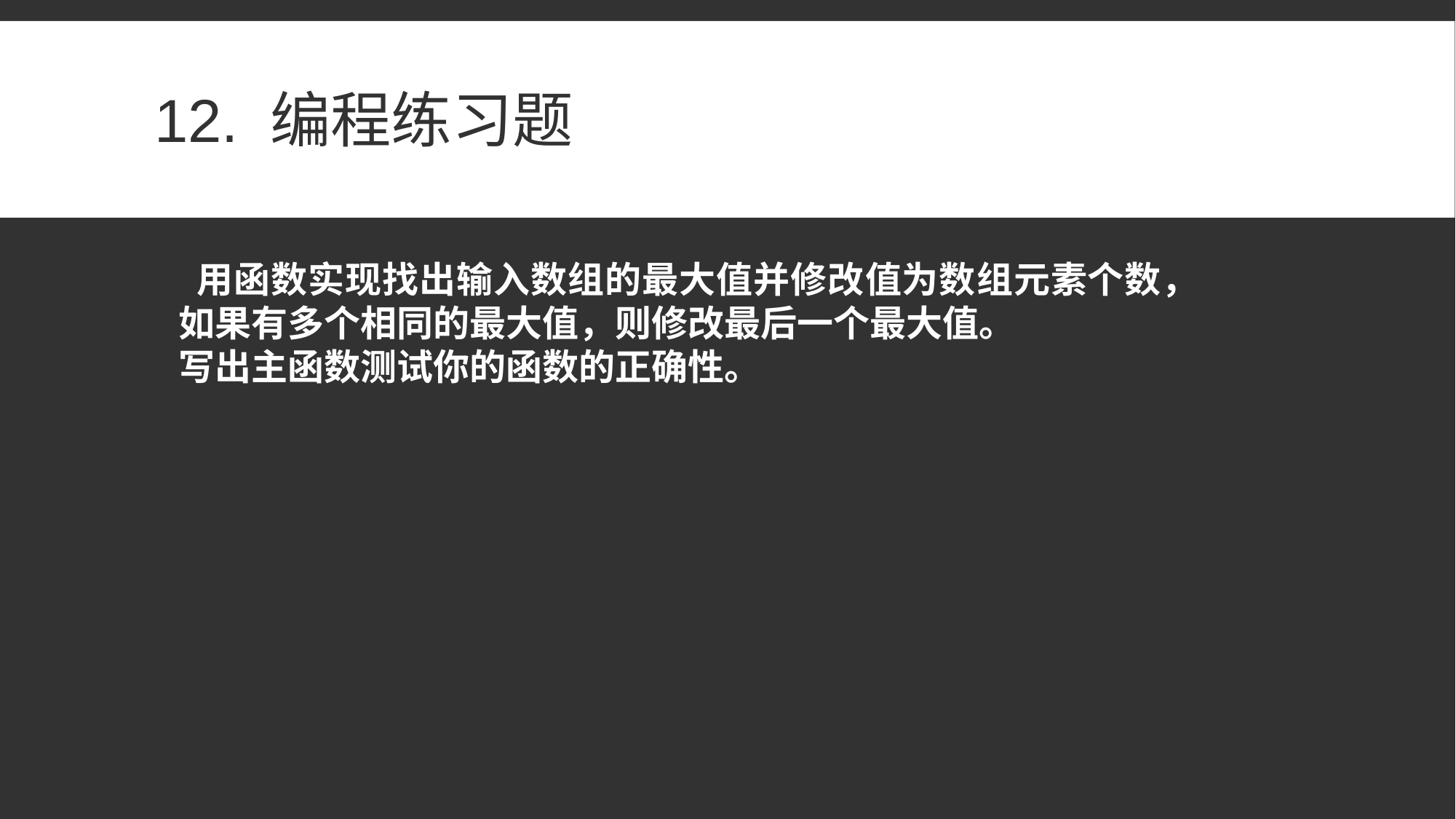

# 12. 编程练习题
 用函数实现找出输入数组的最大值并修改值为数组元素个数，如果有多个相同的最大值，则修改最后一个最大值。
写出主函数测试你的函数的正确性。